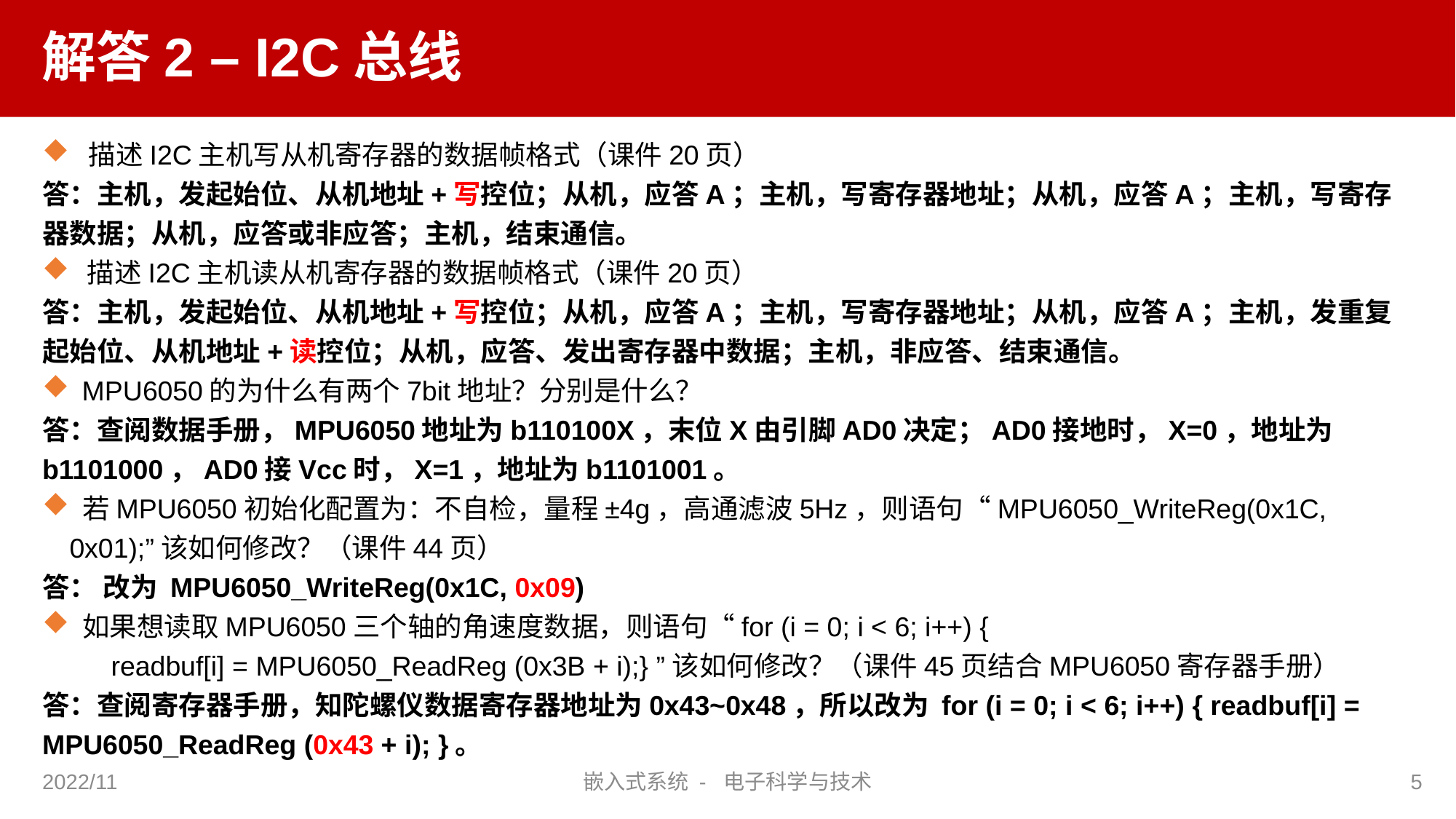

# 解答2 – I2C总线
  描述I2C主机写从机寄存器的数据帧格式（课件20页）
答：主机，发起始位、从机地址+写控位；从机，应答A；主机，写寄存器地址；从机，应答A；主机，写寄存器数据；从机，应答或非应答；主机，结束通信。
 描述I2C主机读从机寄存器的数据帧格式（课件20页）
答：主机，发起始位、从机地址+写控位；从机，应答A；主机，写寄存器地址；从机，应答A；主机，发重复起始位、从机地址+读控位；从机，应答、发出寄存器中数据；主机，非应答、结束通信。
 MPU6050的为什么有两个7bit地址？分别是什么？
答：查阅数据手册，MPU6050地址为b110100X，末位X由引脚AD0决定；AD0接地时，X=0，地址为b1101000，AD0接Vcc时，X=1，地址为b1101001。
 若MPU6050初始化配置为：不自检，量程±4g，高通滤波5Hz，则语句“MPU6050_WriteReg(0x1C, 0x01);”该如何修改？（课件44页）
答： 改为 MPU6050_WriteReg(0x1C, 0x09)
 如果想读取MPU6050三个轴的角速度数据，则语句“for (i = 0; i < 6; i++) {
         readbuf[i] = MPU6050_ReadReg (0x3B + i);} ”该如何修改？（课件45页结合MPU6050寄存器手册）
答：查阅寄存器手册，知陀螺仪数据寄存器地址为0x43~0x48，所以改为 for (i = 0; i < 6; i++) { readbuf[i] = MPU6050_ReadReg (0x43 + i); }。
2022/11
嵌入式系统 -  电子科学与技术
5